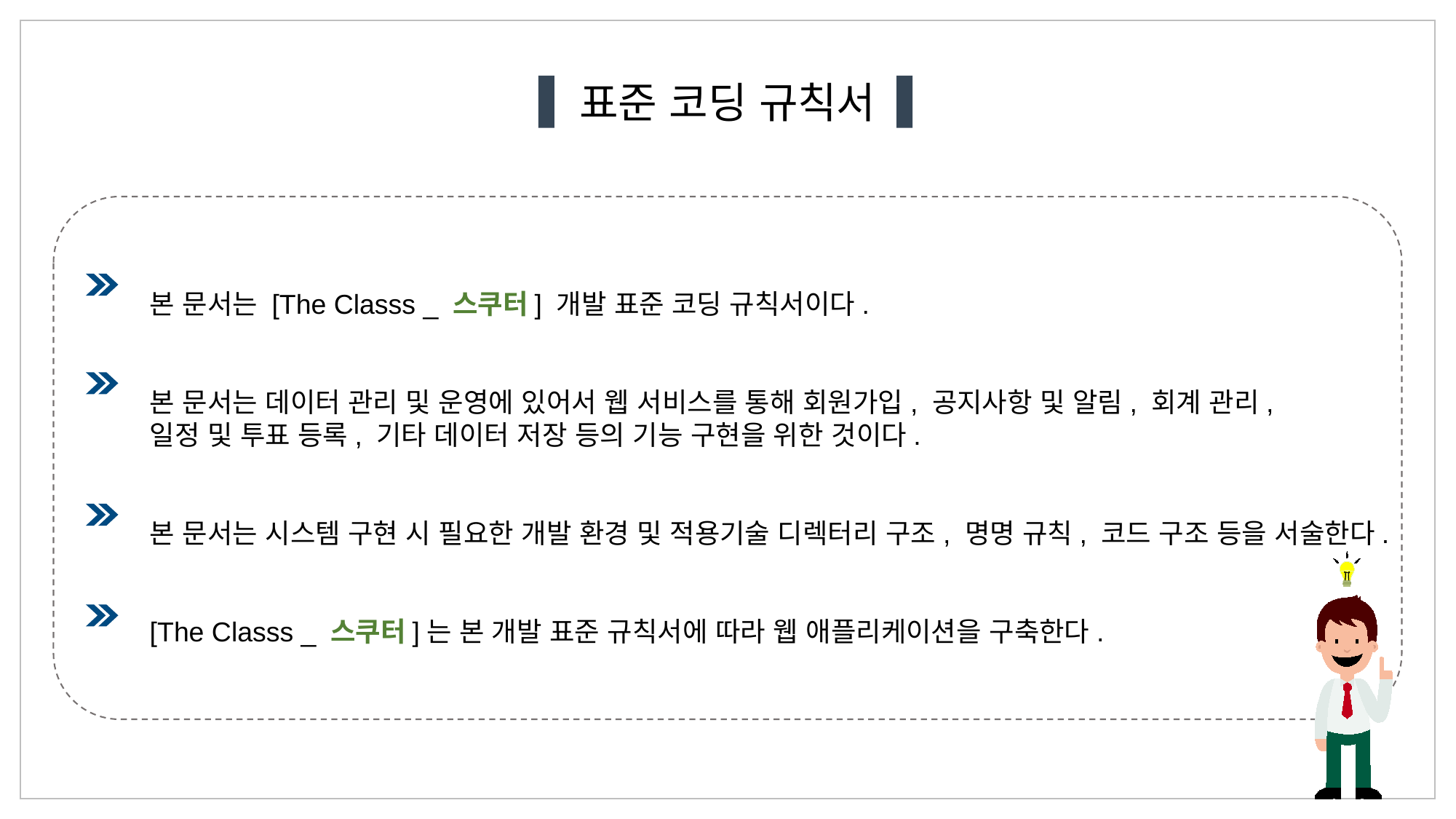

표준 코딩 규칙서

본 문서는 [The Classs _ 스쿠터] 개발 표준 코딩 규칙서이다.
본 문서는 데이터 관리 및 운영에 있어서 웹 서비스를 통해 회원가입, 공지사항 및 알림, 회계 관리,
일정 및 투표 등록, 기타 데이터 저장 등의 기능 구현을 위한 것이다.
본 문서는 시스템 구현 시 필요한 개발 환경 및 적용기술 디렉터리 구조, 명명 규칙, 코드 구조 등을 서술한다.
[The Classs _ 스쿠터]는 본 개발 표준 규칙서에 따라 웹 애플리케이션을 구축한다.